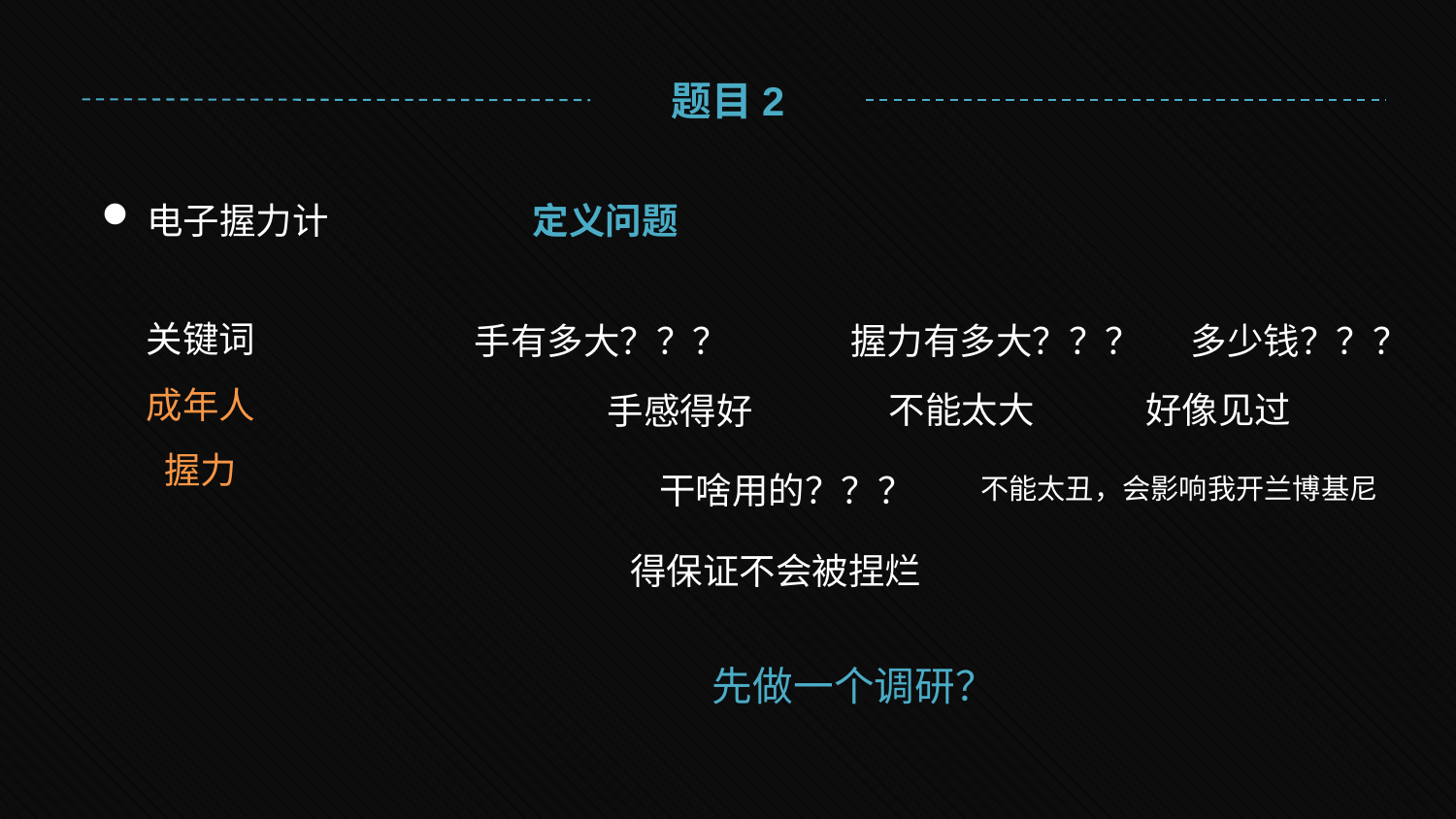

题目2
定义问题
电子握力计
关键词
成年人
握力
握力有多大？？？
多少钱？？？
手有多大？？？
好像见过
不能太大
手感得好
干啥用的？？？
不能太丑，会影响我开兰博基尼
得保证不会被捏烂
先做一个调研？